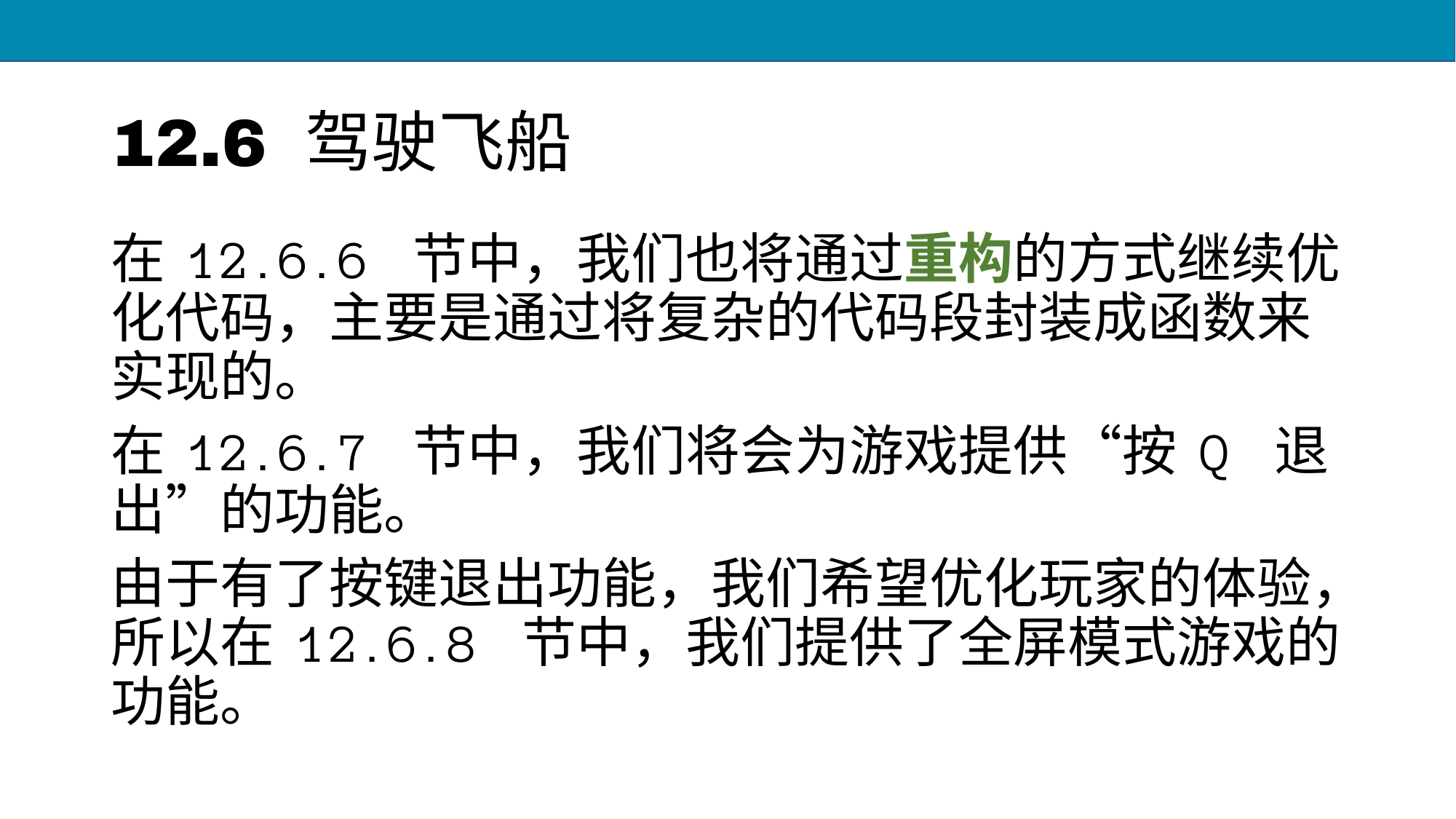

# 12.6 驾驶飞船
在 12.6.6 节中，我们也将通过重构的方式继续优化代码，主要是通过将复杂的代码段封装成函数来实现的。
在 12.6.7 节中，我们将会为游戏提供“按 Q 退出”的功能。
由于有了按键退出功能，我们希望优化玩家的体验，所以在 12.6.8 节中，我们提供了全屏模式游戏的功能。